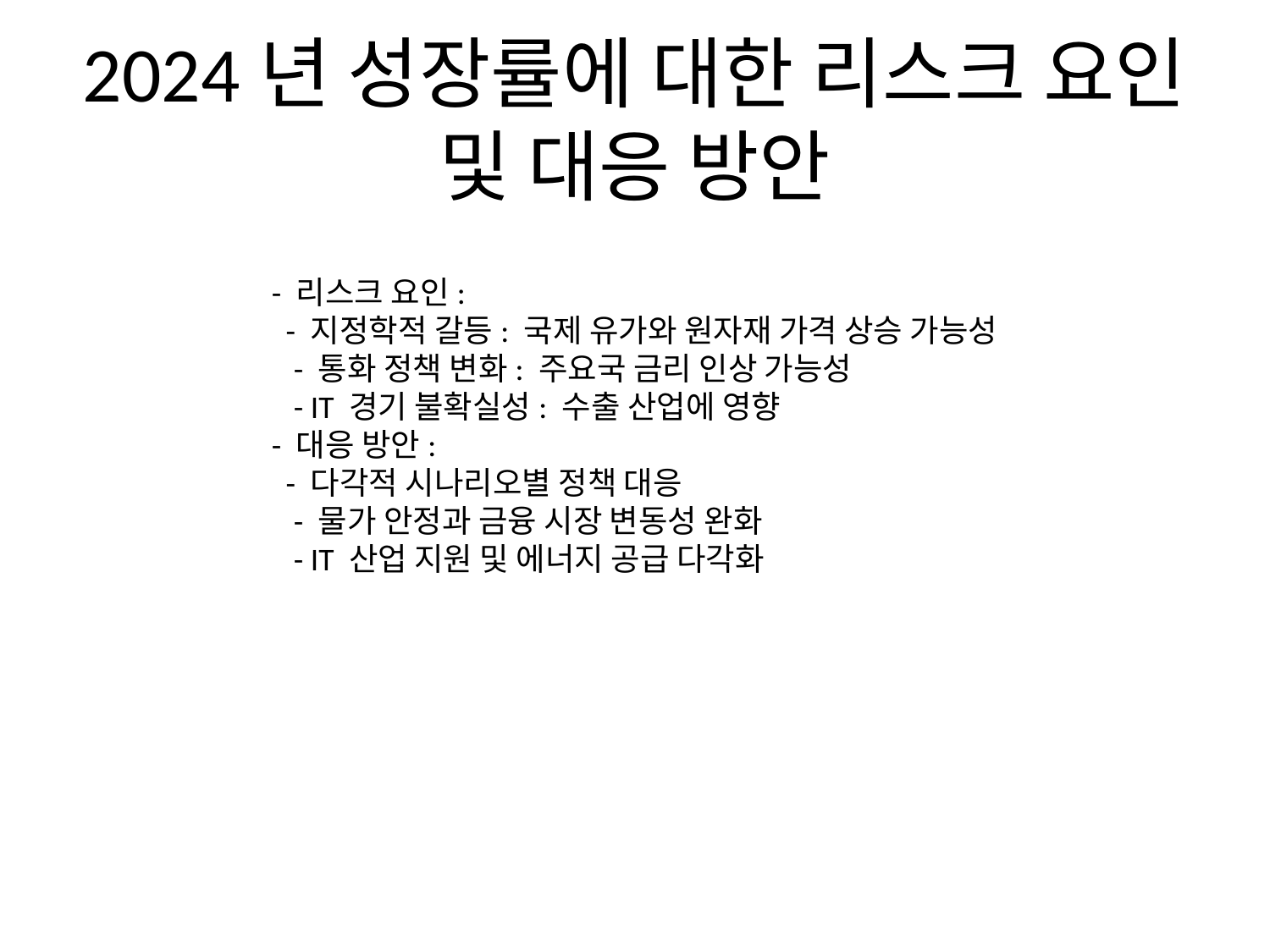

# 2024년 성장률에 대한 리스크 요인 및 대응 방안

- 리스크 요인:
  - 지정학적 갈등: 국제 유가와 원자재 가격 상승 가능성
  - 통화 정책 변화: 주요국 금리 인상 가능성
  - IT 경기 불확실성: 수출 산업에 영향
- 대응 방안:
  - 다각적 시나리오별 정책 대응
  - 물가 안정과 금융 시장 변동성 완화
  - IT 산업 지원 및 에너지 공급 다각화